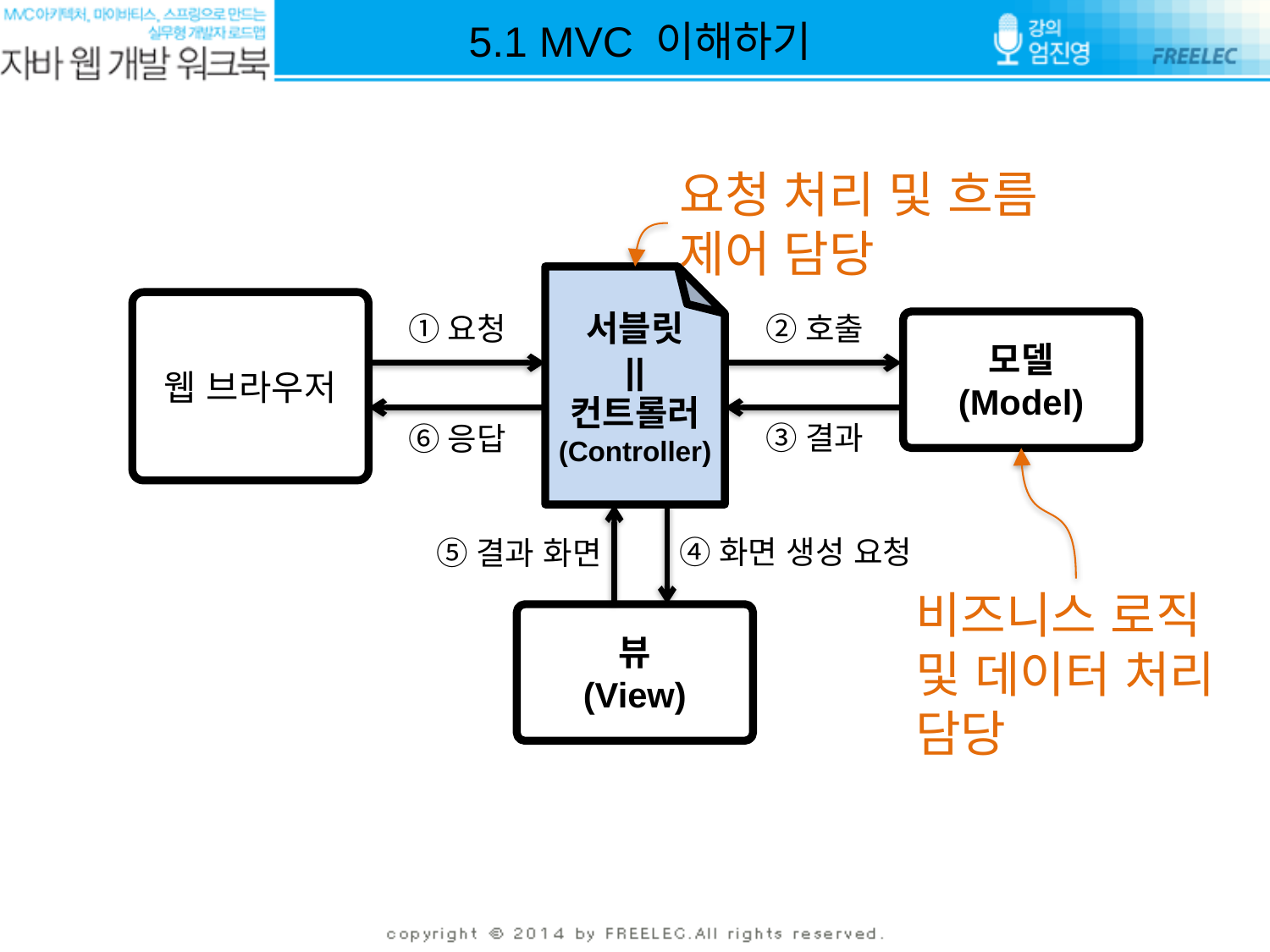

5.1 MVC 이해하기
요청 처리 및 흐름 제어 담당

서블릿
||
컨트롤러
(Controller)
웹 브라우저
①요청
②호출
모델
(Model)
③결과
⑥응답
④화면 생성 요청
⑤결과 화면
비즈니스 로직 및 데이터 처리 담당
뷰
(View)